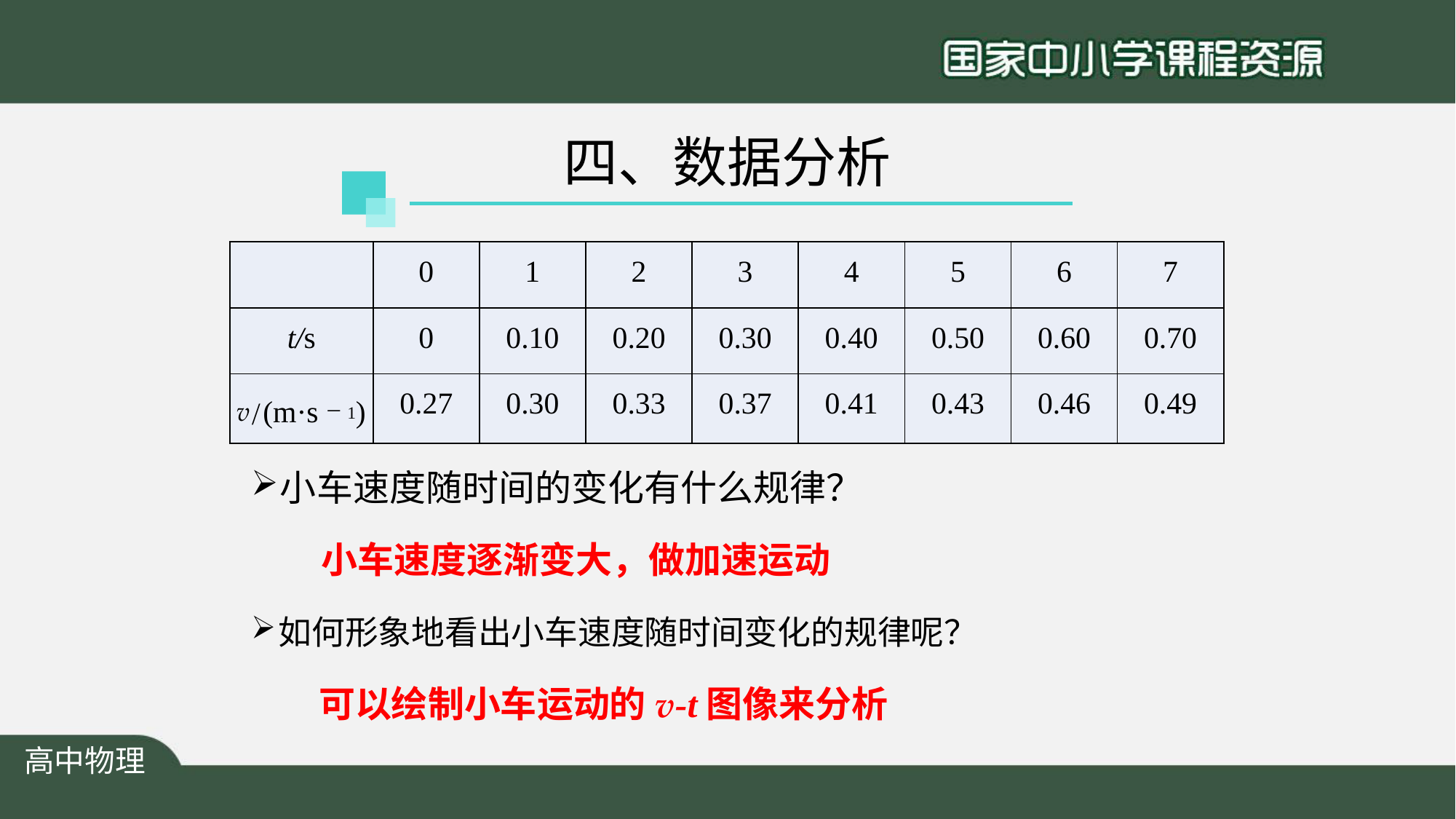

# 四、数据分析

|  | 0 | 1 | 2 | 3 | 4 | 5 | 6 | 7 |
| --- | --- | --- | --- | --- | --- | --- | --- | --- |
| t/s | 0 | 0.10 | 0.20 | 0.30 | 0.40 | 0.50 | 0.60 | 0.70 |
| v/(m·s－1) | 0.27 | 0.30 | 0.33 | 0.37 | 0.41 | 0.43 | 0.46 | 0.49 |
小车速度随时间的变化有什么规律？
小车速度逐渐变大，做加速运动
如何形象地看出小车速度随时间变化的规律呢？
可以绘制小车运动的v-t图像来分析
高中物理